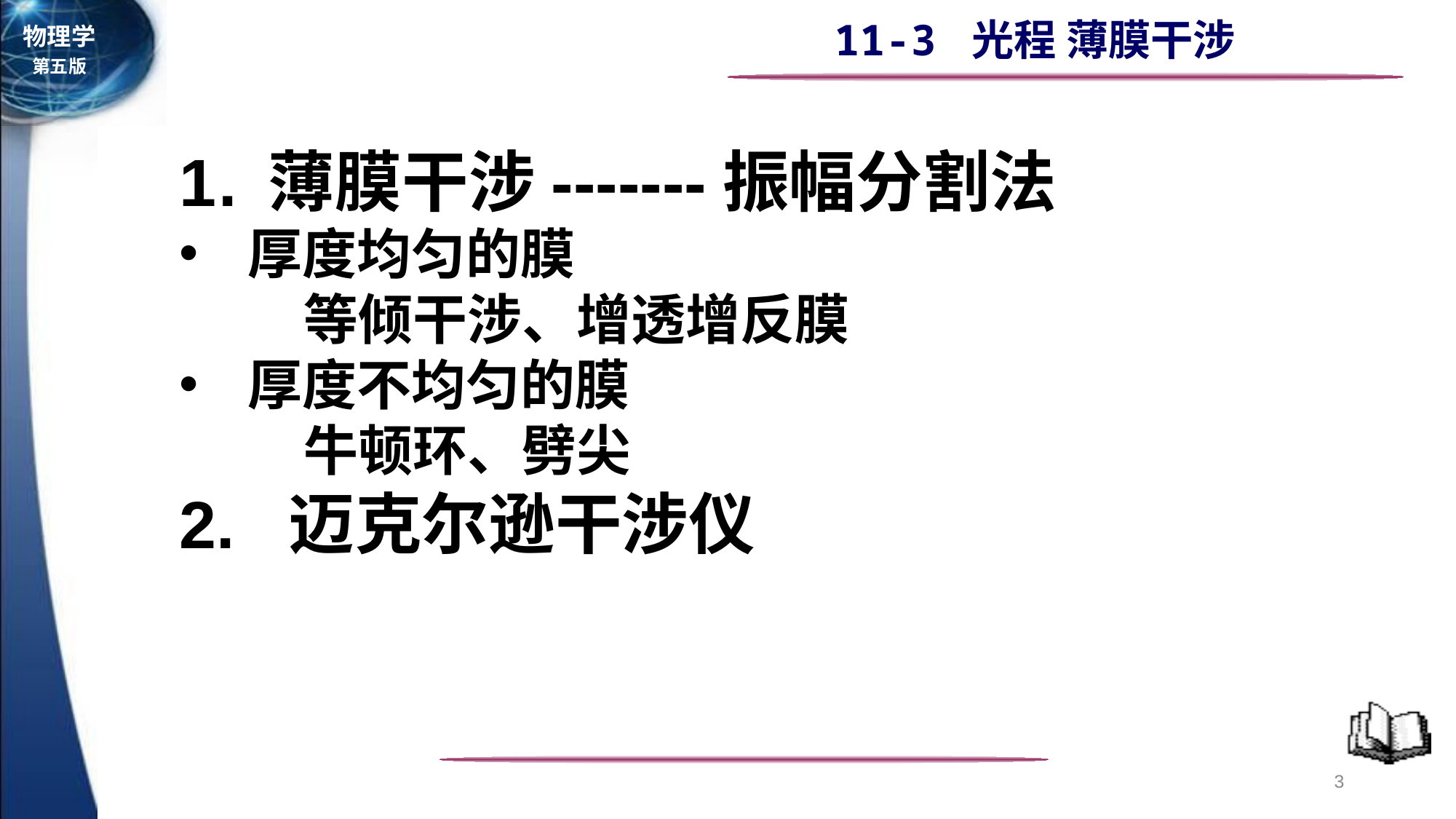

薄膜干涉-------振幅分割法
厚度均匀的膜
         等倾干涉、增透增反膜
厚度不均匀的膜
         牛顿环、劈尖
2.  迈克尔逊干涉仪
3